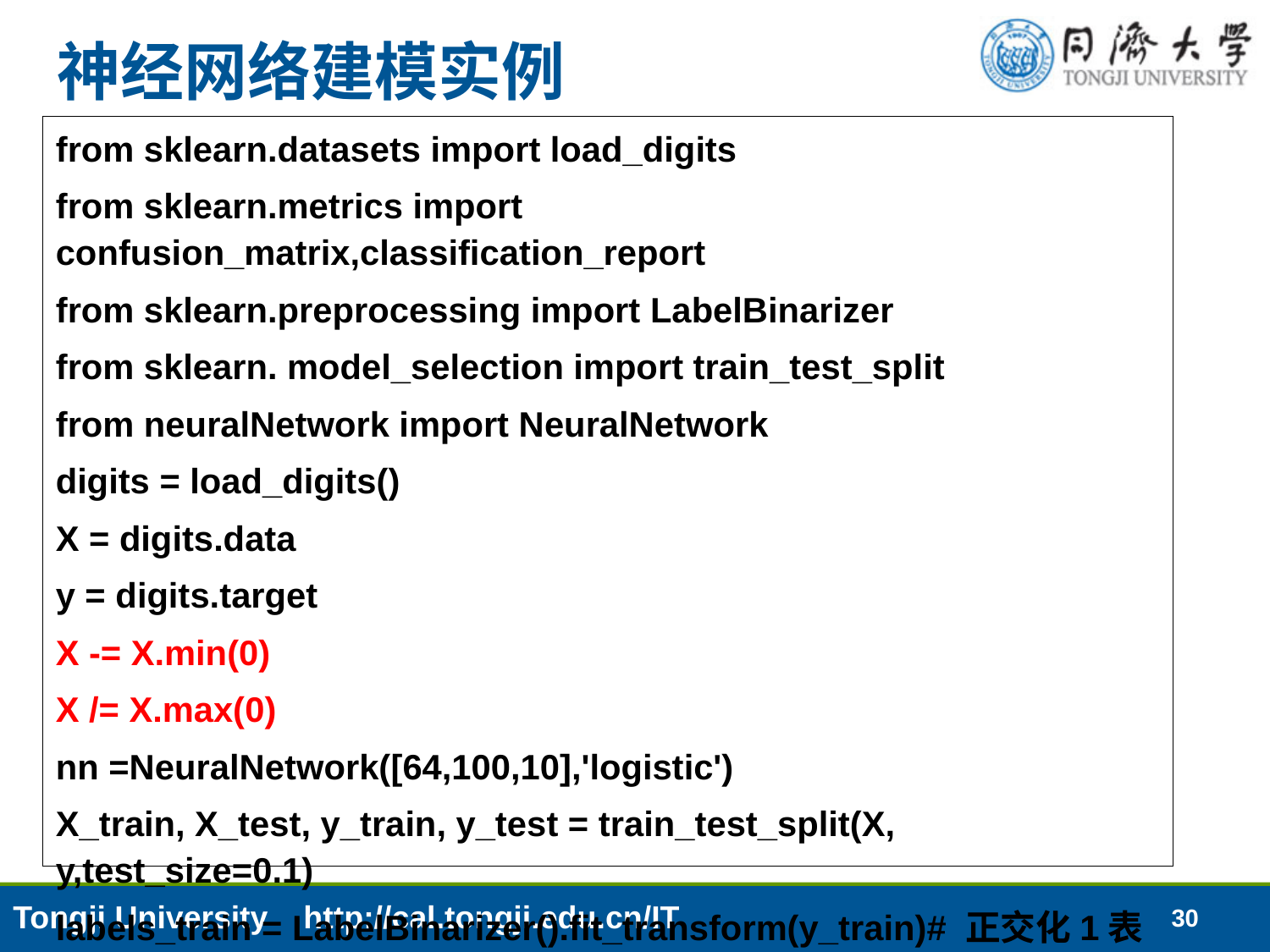

# 神经网络建模实例
from sklearn.datasets import load_digits
from sklearn.metrics import confusion_matrix,classification_report
from sklearn.preprocessing import LabelBinarizer
from sklearn. model_selection import train_test_split
from neuralNetwork import NeuralNetwork
digits = load_digits()
X = digits.data
y = digits.target
X -= X.min(0)
X /= X.max(0)
nn =NeuralNetwork([64,100,10],'logistic')
X_train, X_test, y_train, y_test = train_test_split(X, y,test_size=0.1)
labels_train = LabelBinarizer().fit_transform(y_train)# 正交化1表达